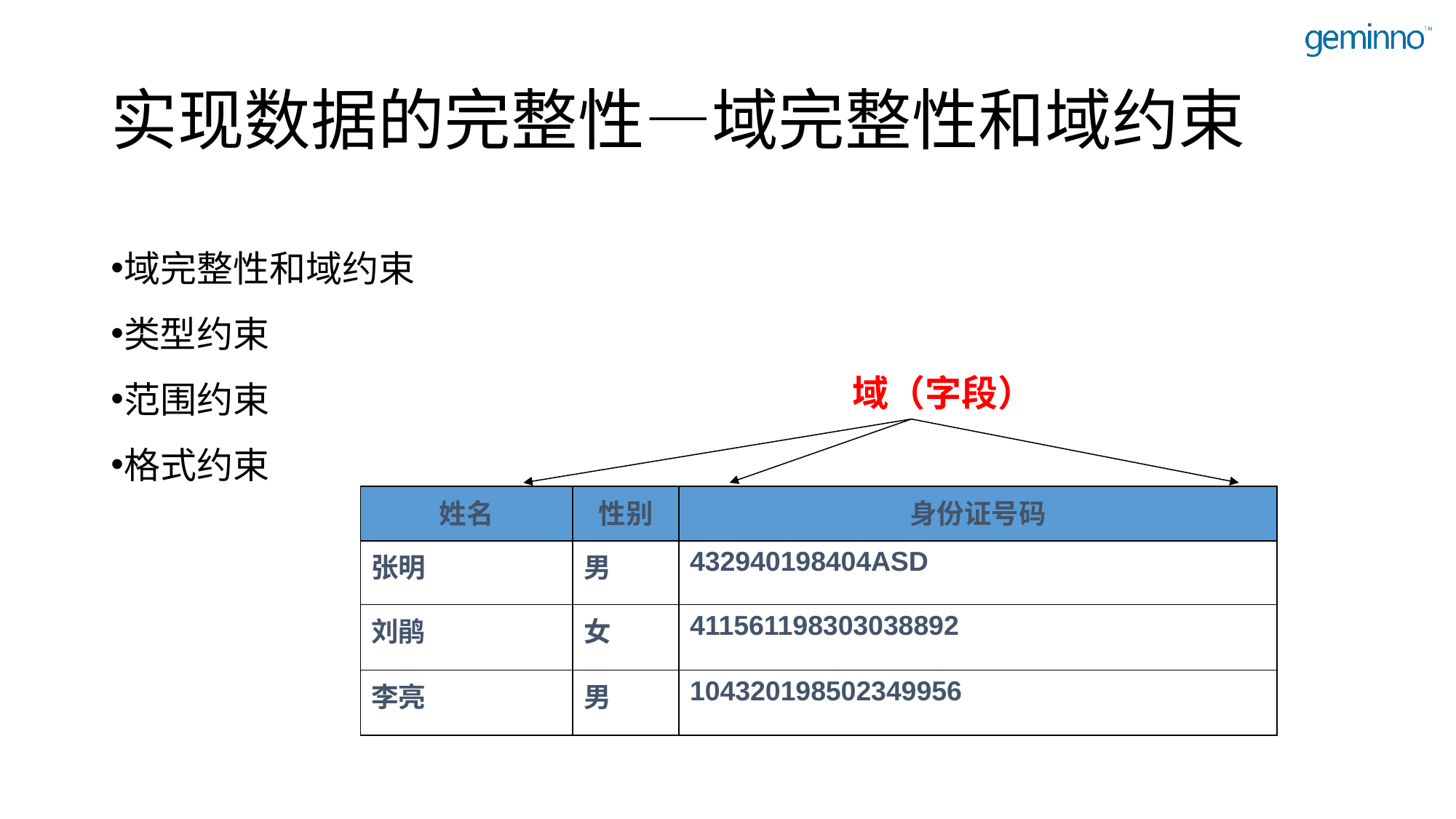

# 实现数据的完整性—域完整性和域约束
域完整性和域约束
类型约束
范围约束
格式约束

域（字段）

| 姓名 | 性别 | 身份证号码 |
| --- | --- | --- |
| 张明 | 男 | 432940198404ASD |
| 刘鹃 | 女 | 411561198303038892 |
| 李亮 | 男 | 104320198502349956 |